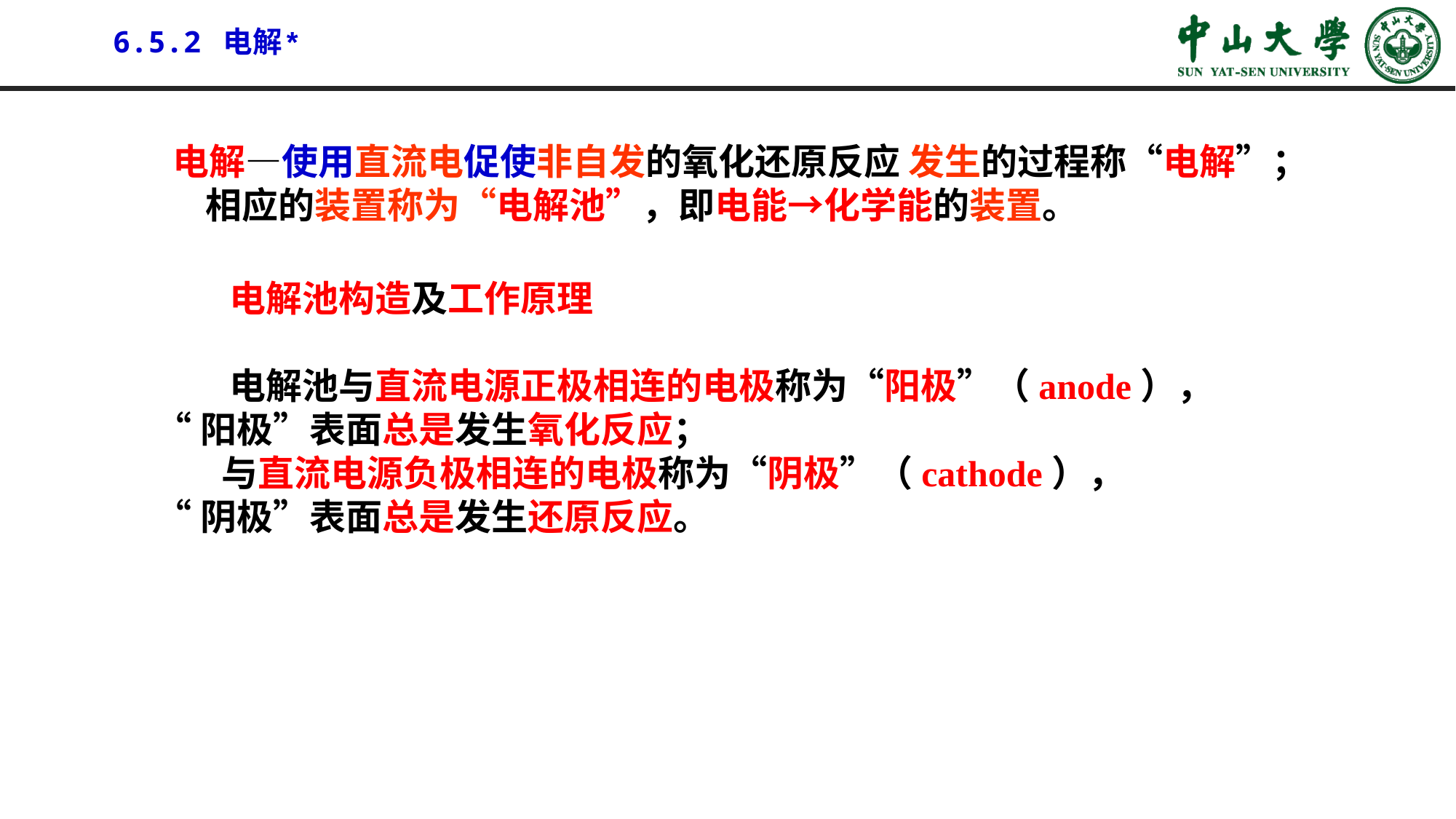

# 6.5.2 电解*
    电解—使用直流电促使非自发的氧化还原反应 发生的过程称“电解”；
        相应的装置称为“电解池”，即电能→化学能的装置。
        电解池构造及工作原理

        电解池与直流电源正极相连的电极称为“阳极”（anode），
“阳极”表面总是发生氧化反应；
       与直流电源负极相连的电极称为“阴极”（cathode），
“阴极”表面总是发生还原反应。